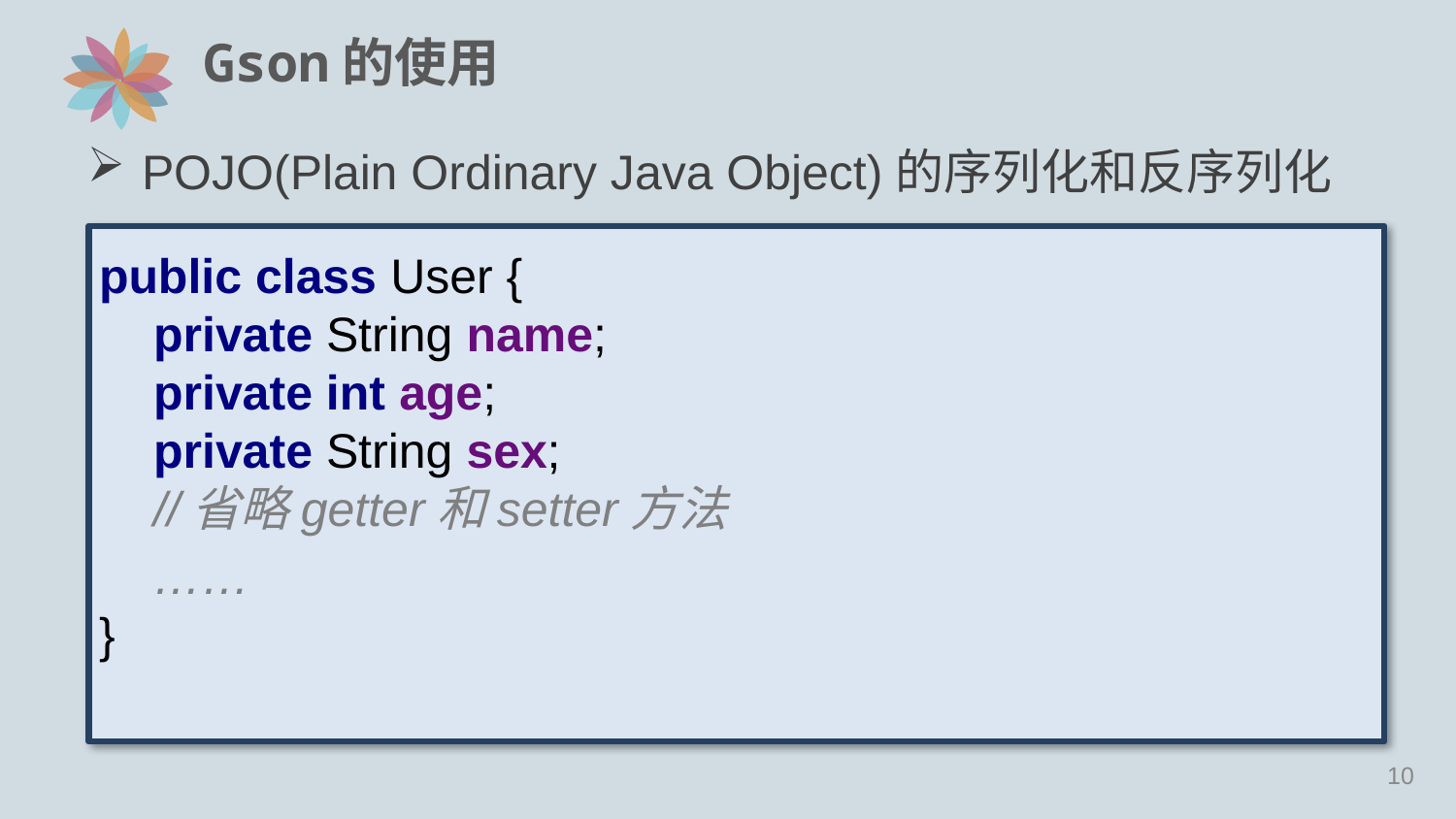

# Gson的使用
POJO(Plain Ordinary Java Object)的序列化和反序列化

public class User {
    private String name;
    private int age;
    private String sex;
    //省略getter和setter方法
    ……
}

10